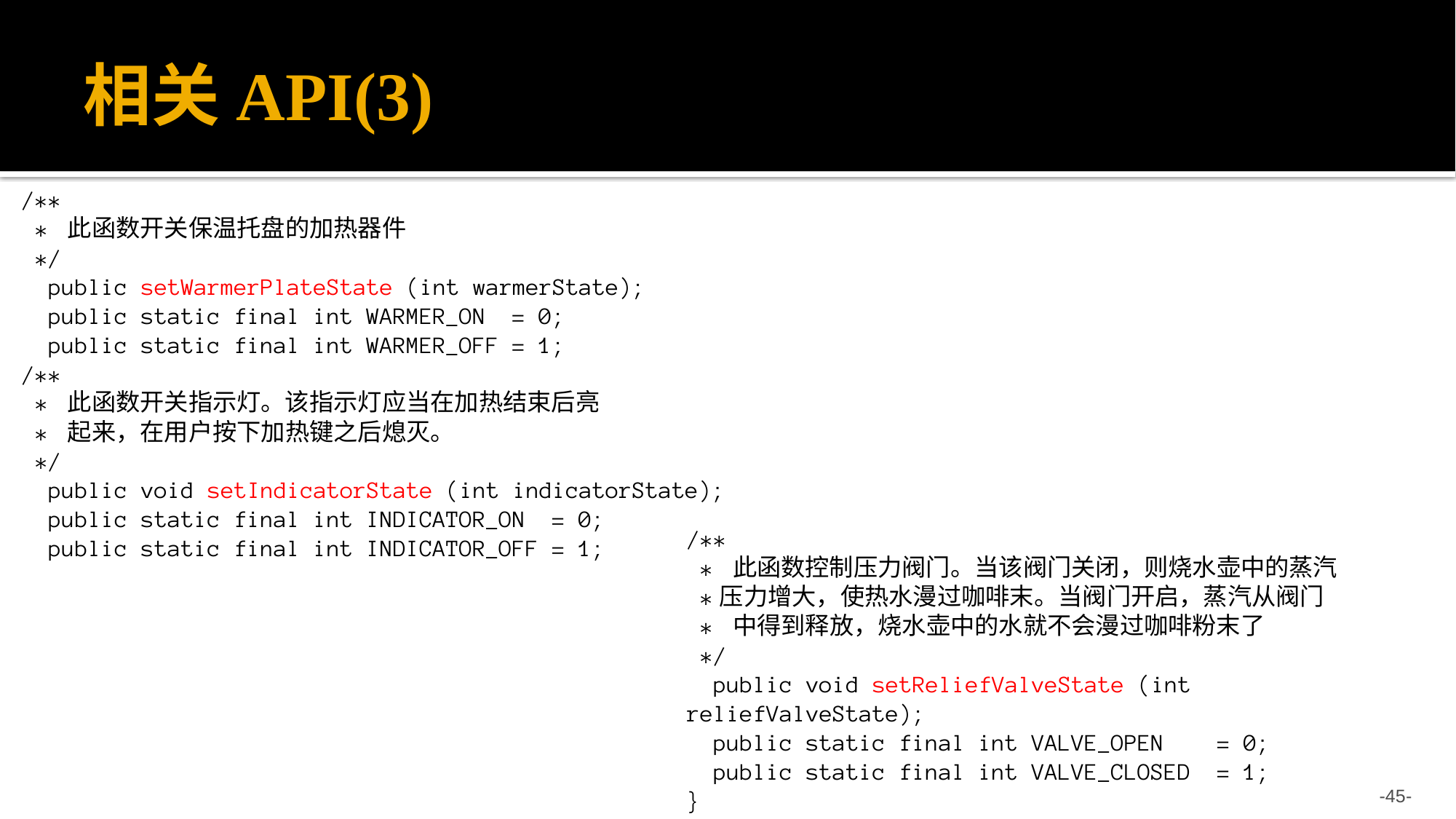

# 相关API(3)
/**
 * 此函数开关保温托盘的加热器件
 */
  public setWarmerPlateState (int warmerState);
  public static final int WARMER_ON  = 0;
  public static final int WARMER_OFF = 1;
/**
 * 此函数开关指示灯。该指示灯应当在加热结束后亮
 * 起来，在用户按下加热键之后熄灭。
 */
  public void setIndicatorState (int indicatorState);
  public static final int INDICATOR_ON  = 0;
  public static final int INDICATOR_OFF = 1;
/**
 * 此函数控制压力阀门。当该阀门关闭，则烧水壶中的蒸汽
 *压力增大，使热水漫过咖啡末。当阀门开启，蒸汽从阀门
 * 中得到释放，烧水壶中的水就不会漫过咖啡粉末了
 */
  public void setReliefValveState (int reliefValveState);
  public static final int VALVE_OPEN    = 0;
  public static final int VALVE_CLOSED  = 1;
}
-45-